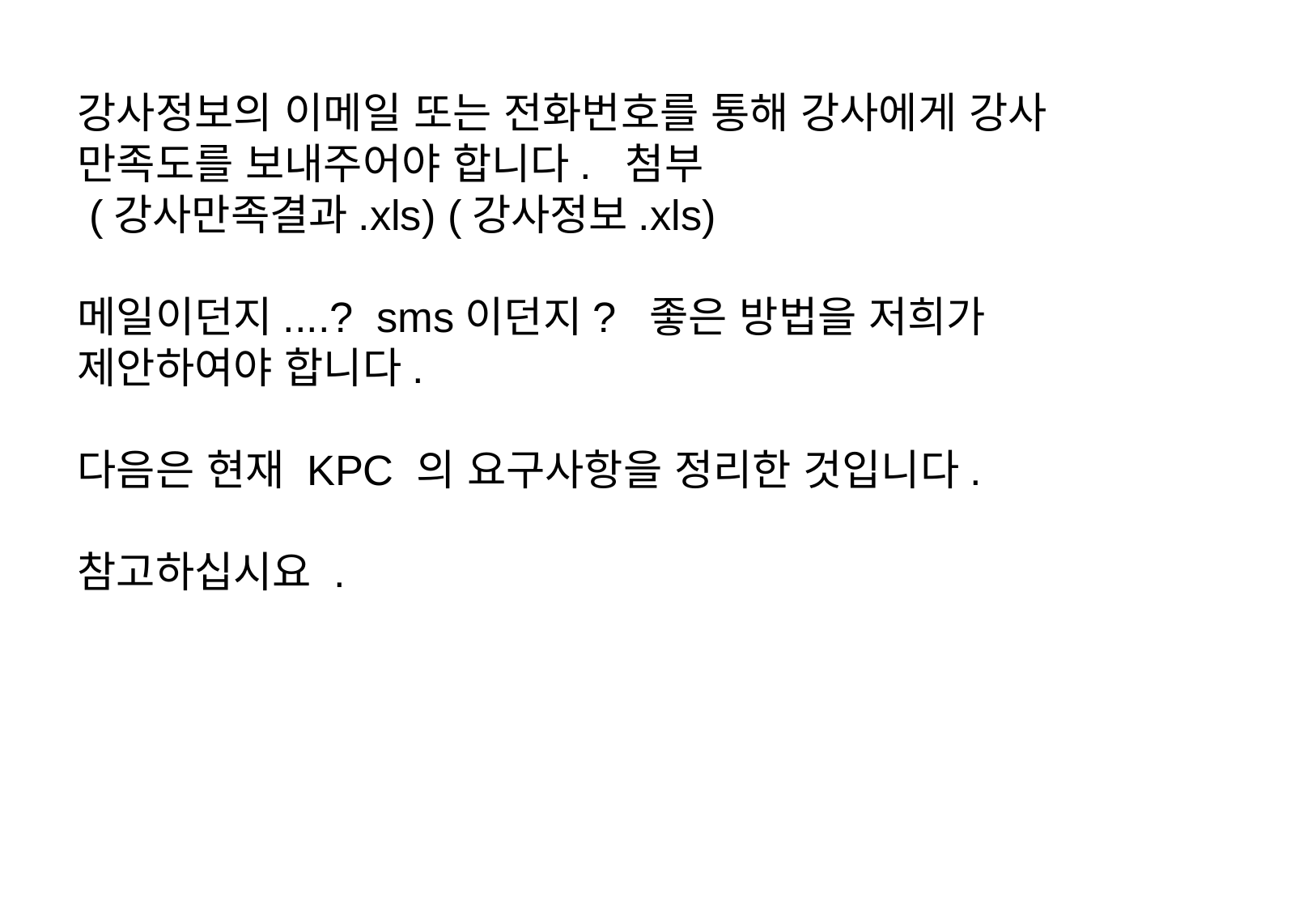

강사정보의 이메일 또는 전화번호를 통해 강사에게 강사 만족도를 보내주어야 합니다.  첨부
 (강사만족결과.xls) (강사정보.xls)

메일이던지....?  sms이던지?  좋은 방법을 저희가 제안하여야 합니다.

다음은 현재 KPC 의 요구사항을 정리한 것입니다.

참고하십시요 .